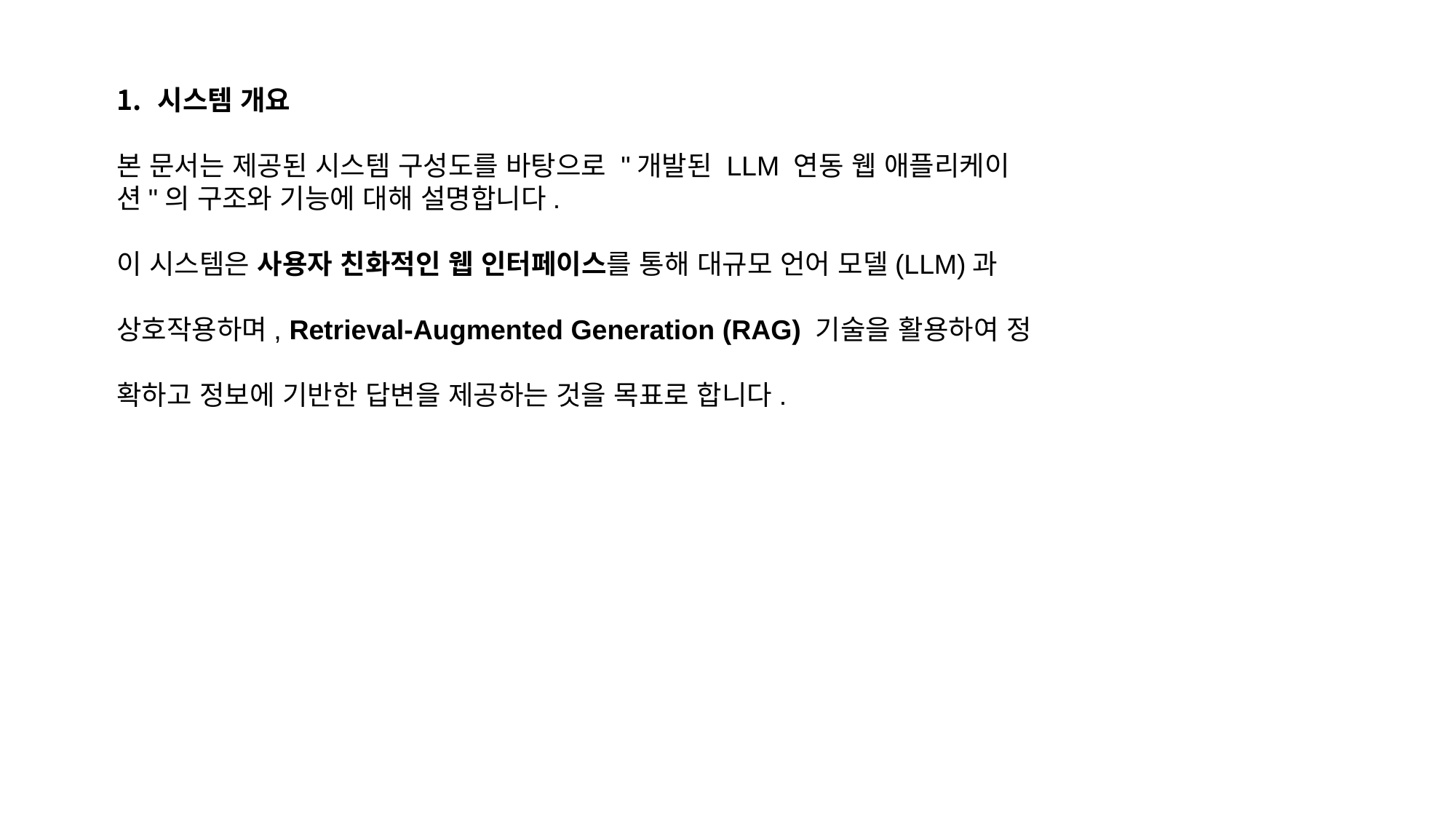

시스템 개요

본 문서는 제공된 시스템 구성도를 바탕으로 "개발된 LLM 연동 웹 애플리케이션"의 구조와 기능에 대해 설명합니다.

이 시스템은 사용자 친화적인 웹 인터페이스를 통해 대규모 언어 모델(LLM)과

상호작용하며, Retrieval-Augmented Generation (RAG) 기술을 활용하여 정

확하고 정보에 기반한 답변을 제공하는 것을 목표로 합니다.